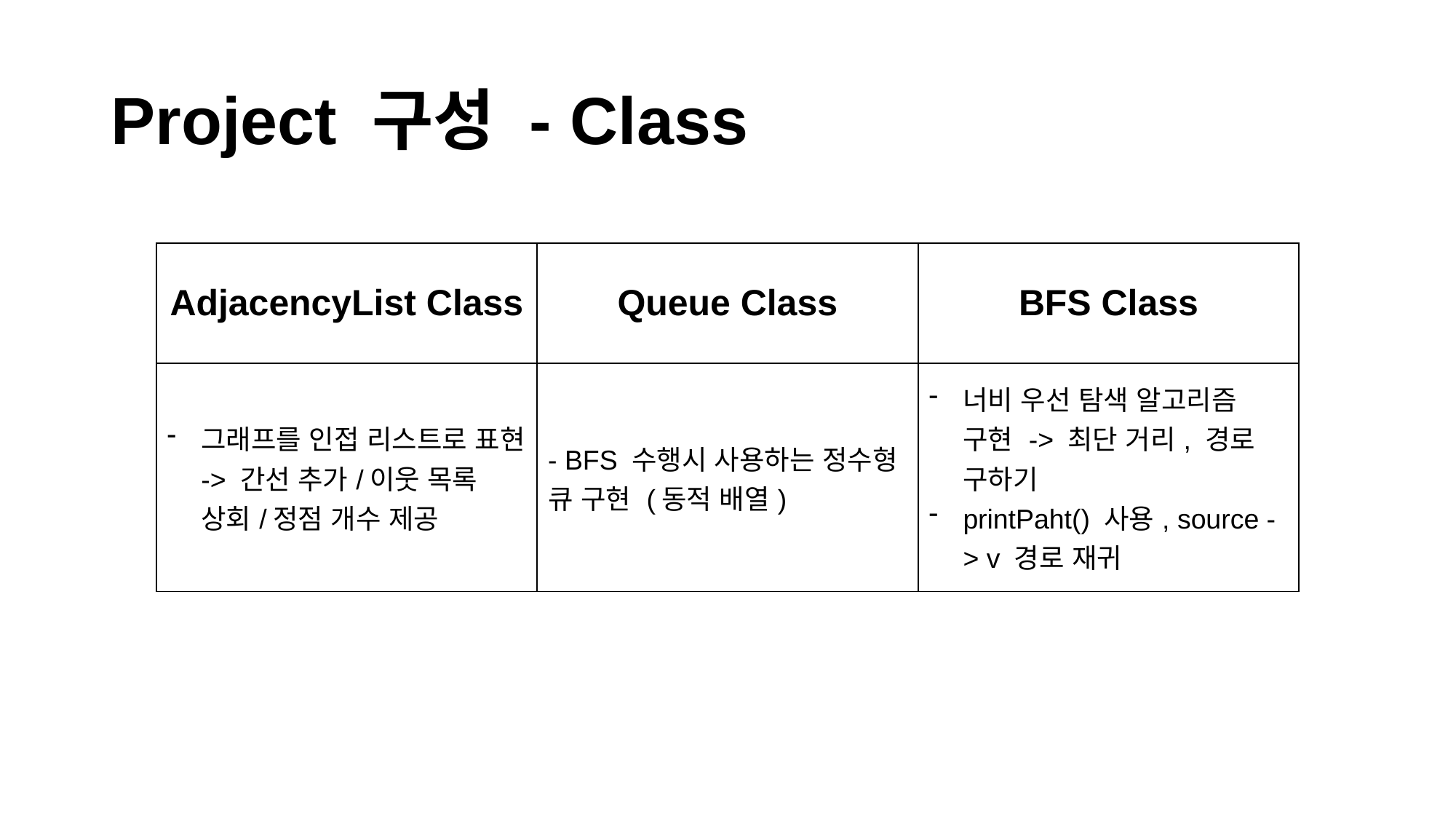

# Project 구성 - Class
| AdjacencyList Class | Queue Class | BFS Class |
| --- | --- | --- |
| 그래프를 인접 리스트로 표현 -> 간선 추가/이웃 목록 상회/정점 개수 제공 | - BFS 수행시 사용하는 정수형 큐 구현 (동적 배열) | 너비 우선 탐색 알고리즘 구현 -> 최단 거리, 경로 구하기 printPaht() 사용, source -> v 경로 재귀 |